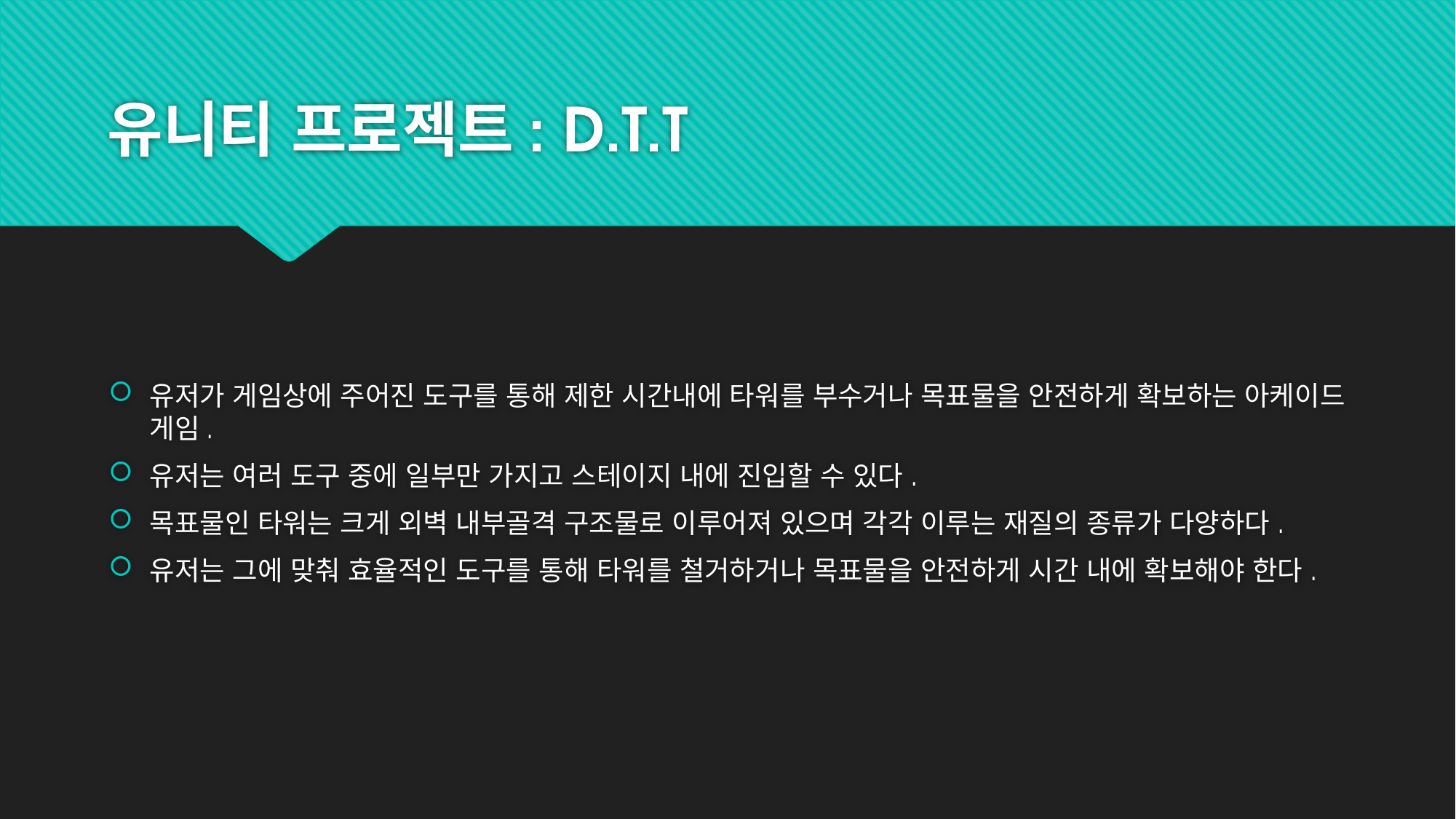

# 유니티 프로젝트: D.T.T
유저가 게임상에 주어진 도구를 통해 제한 시간내에 타워를 부수거나 목표물을 안전하게 확보하는 아케이드 게임.
유저는 여러 도구 중에 일부만 가지고 스테이지 내에 진입할 수 있다.
목표물인 타워는 크게 외벽 내부골격 구조물로 이루어져 있으며 각각 이루는 재질의 종류가 다양하다.
유저는 그에 맞춰 효율적인 도구를 통해 타워를 철거하거나 목표물을 안전하게 시간 내에 확보해야 한다.